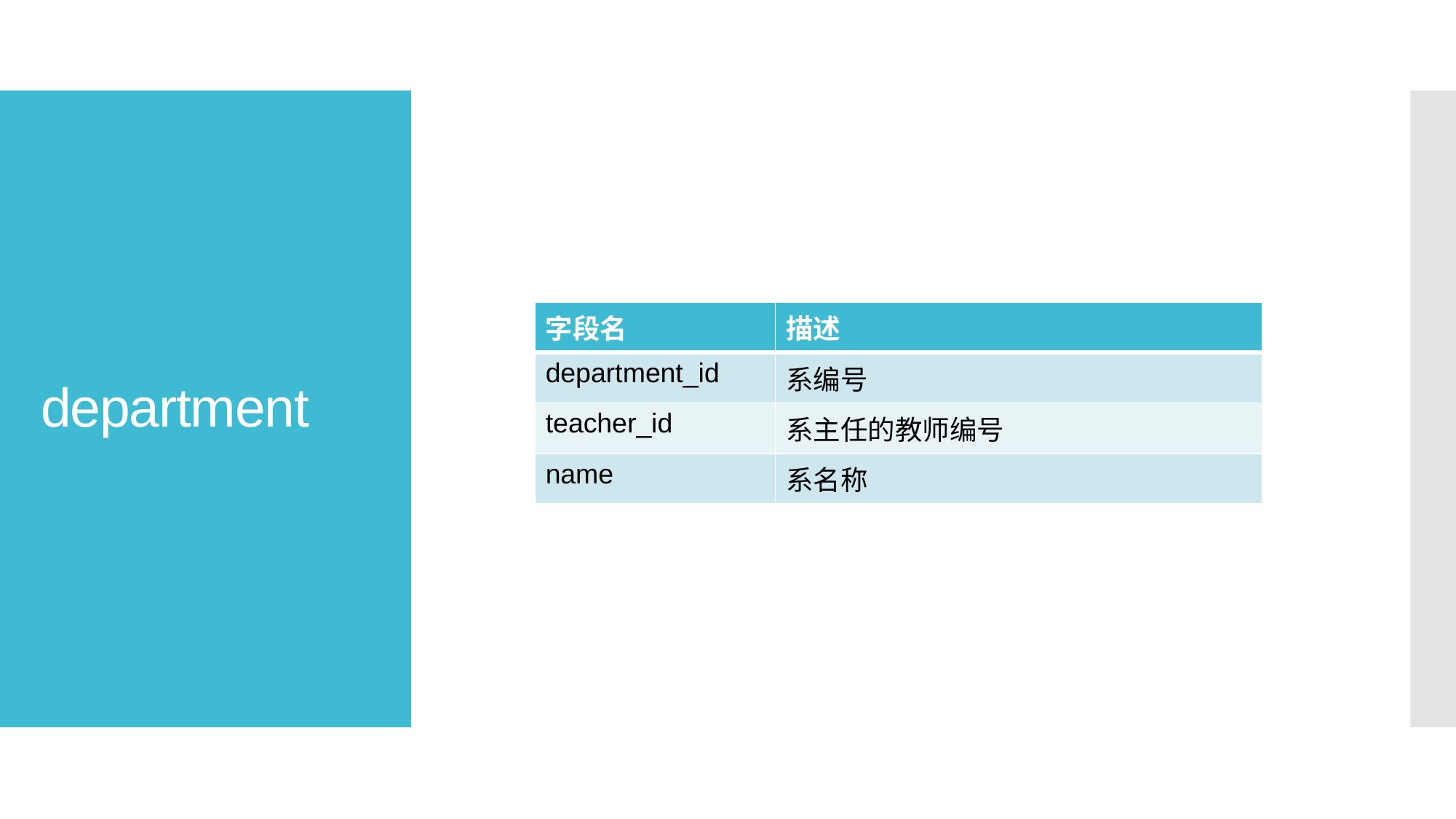

# department
| 字段名 | 描述 |
| --- | --- |
| department\_id | 系编号 |
| teacher\_id | 系主任的教师编号 |
| name | 系名称 |